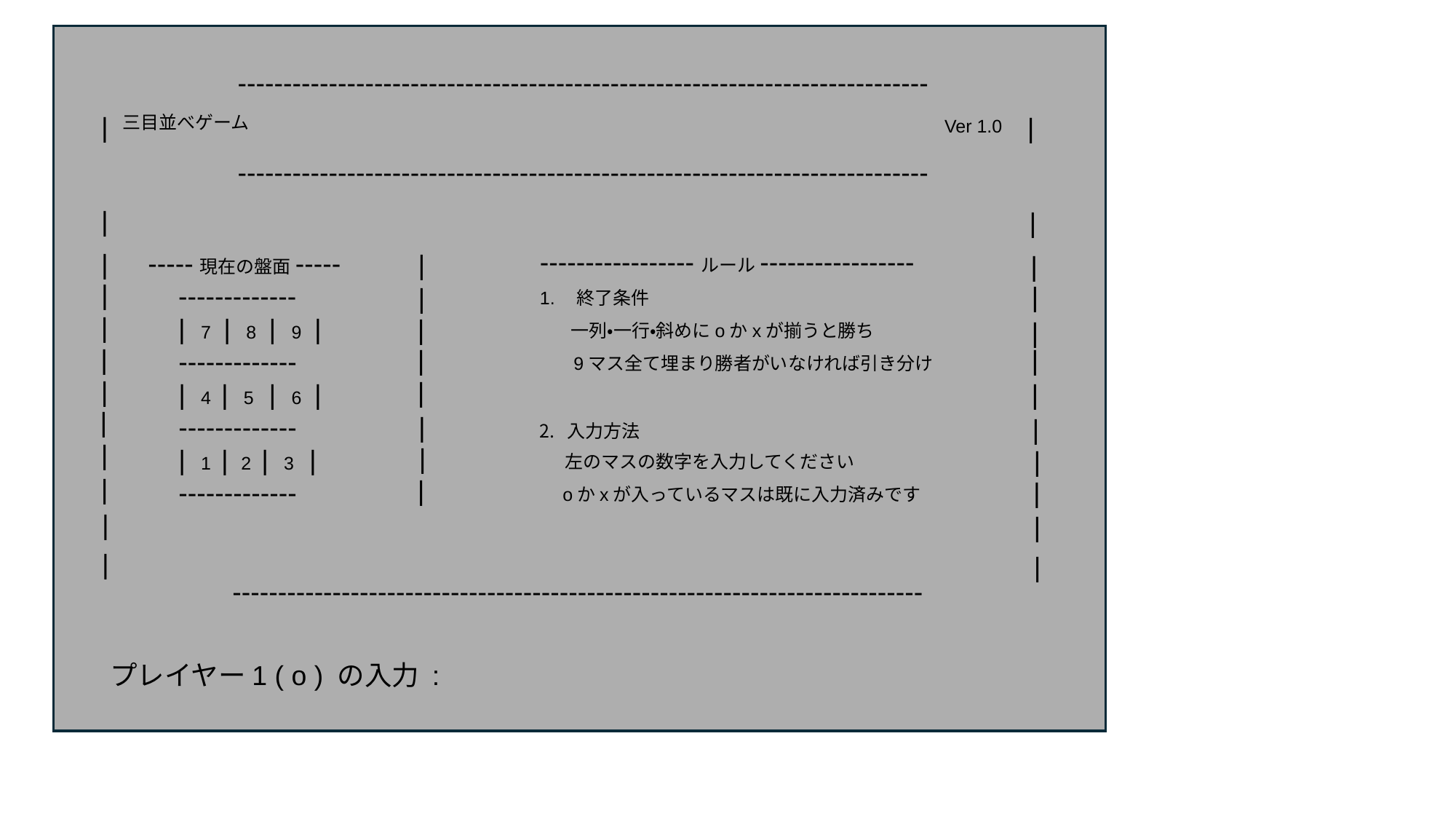

----------------------------------------------------------------------------
|
|
三目並べゲーム
Ver 1.0
 ----------------------------------------------------------------------------
|
|
-----------------ルール-----------------
1.  終了条件
    一列・一行・斜めにoかxが揃うと勝ち
　9マス全て埋まり勝者がいなければ引き分け

入力方法
   左のマスの数字を入力してください
   oかxが入っているマスは既に入力済みです
-----現在の盤面-----
    -------------
    |  7  |  8  |  9  |
    -------------
    |  4  |  5  |  6  |
    -------------
    |  1  |  2  |  3   |
    -------------

|
|
|
|
|
|
|
|
|
|
|
|
|
|
|
|
|
|
|
|
|
|
|
|
|
|
|
|
  ----------------------------------------------------------------------------
プレイヤー1 ( o ) の入力 :